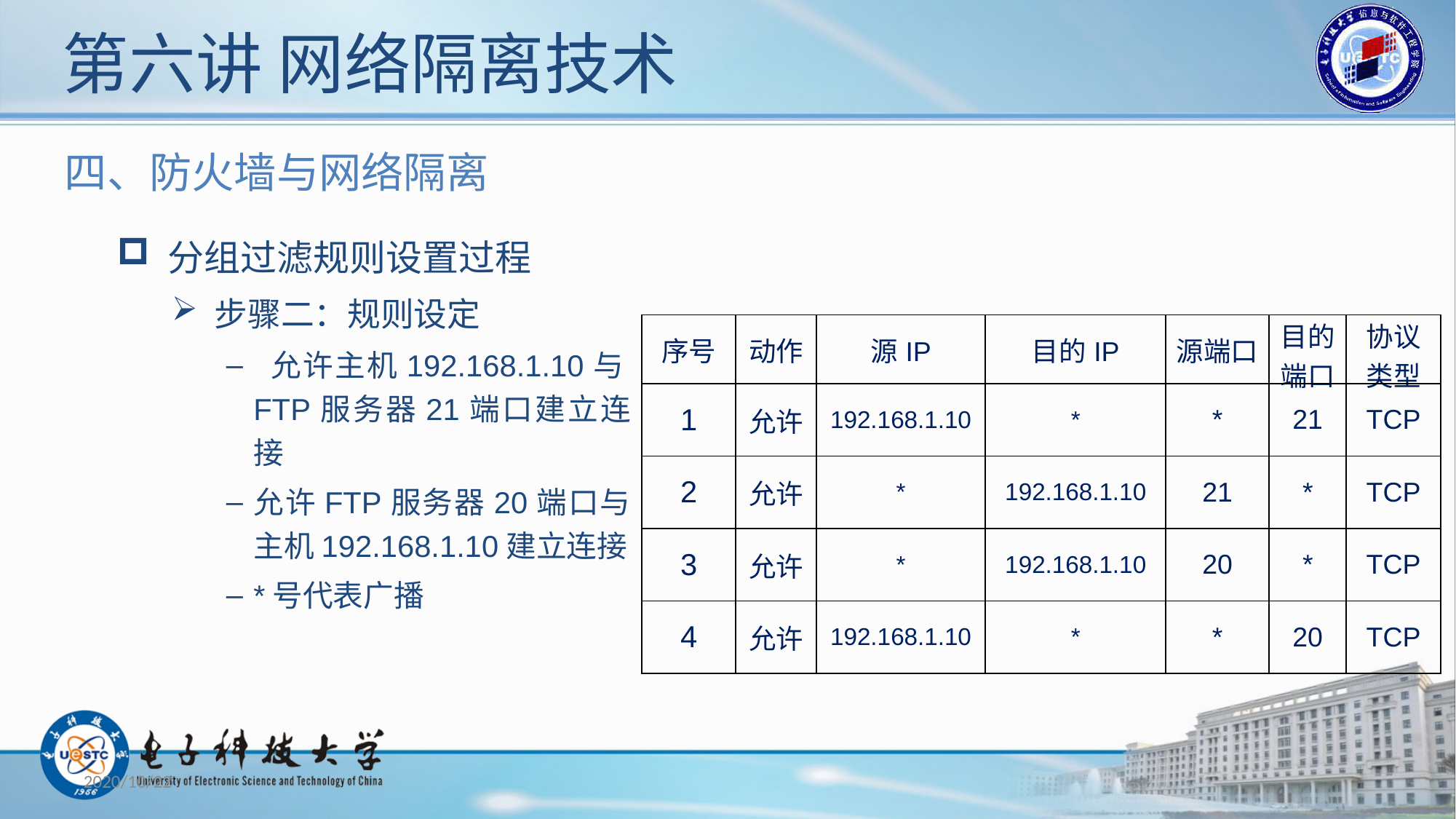

# 第六讲 网络隔离技术
四、防火墙与网络隔离
 分组过滤规则设置过程
 步骤二：规则设定
 允许主机192.168.1.10与FTP服务器21端口建立连接
允许FTP服务器20端口与主机192.168.1.10建立连接
*号代表广播

| 序号 | 动作 | 源IP | 目的IP | 源端口 | 目的端口 | 协议类型 |
| --- | --- | --- | --- | --- | --- | --- |
| 1 | 允许 | 192.168.1.10 | \* | \* | 21 | TCP |
| 2 | 允许 | \* | 192.168.1.10 | 21 | \* | TCP |
| 3 | 允许 | \* | 192.168.1.10 | 20 | \* | TCP |
| 4 | 允许 | 192.168.1.10 | \* | \* | 20 | TCP |
2020/10/22